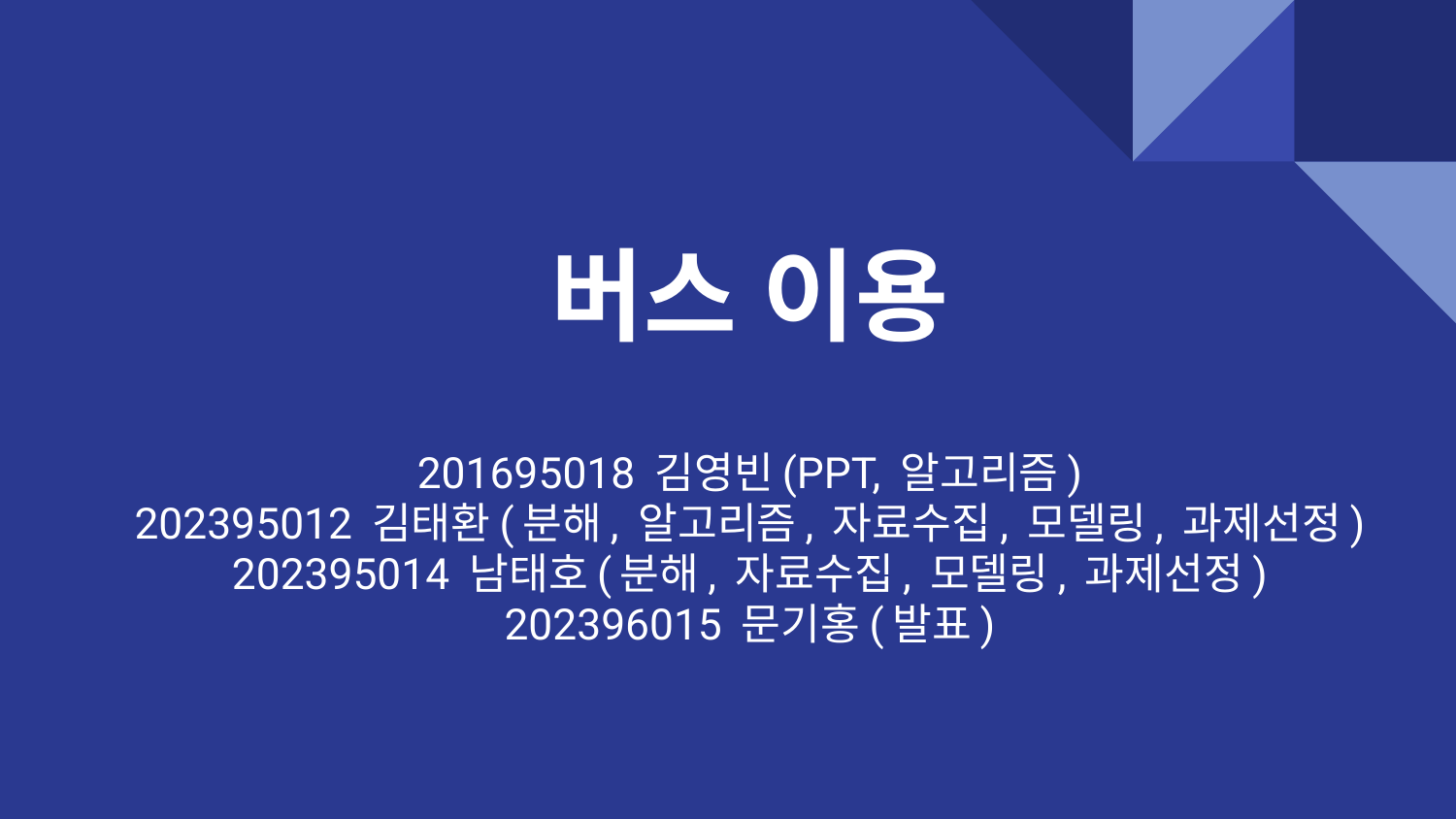

# 버스 이용
201695018 김영빈(PPT, 알고리즘)
202395012 김태환(분해, 알고리즘, 자료수집, 모델링, 과제선정)
202395014 남태호(분해, 자료수집, 모델링, 과제선정)
202396015 문기홍(발표)